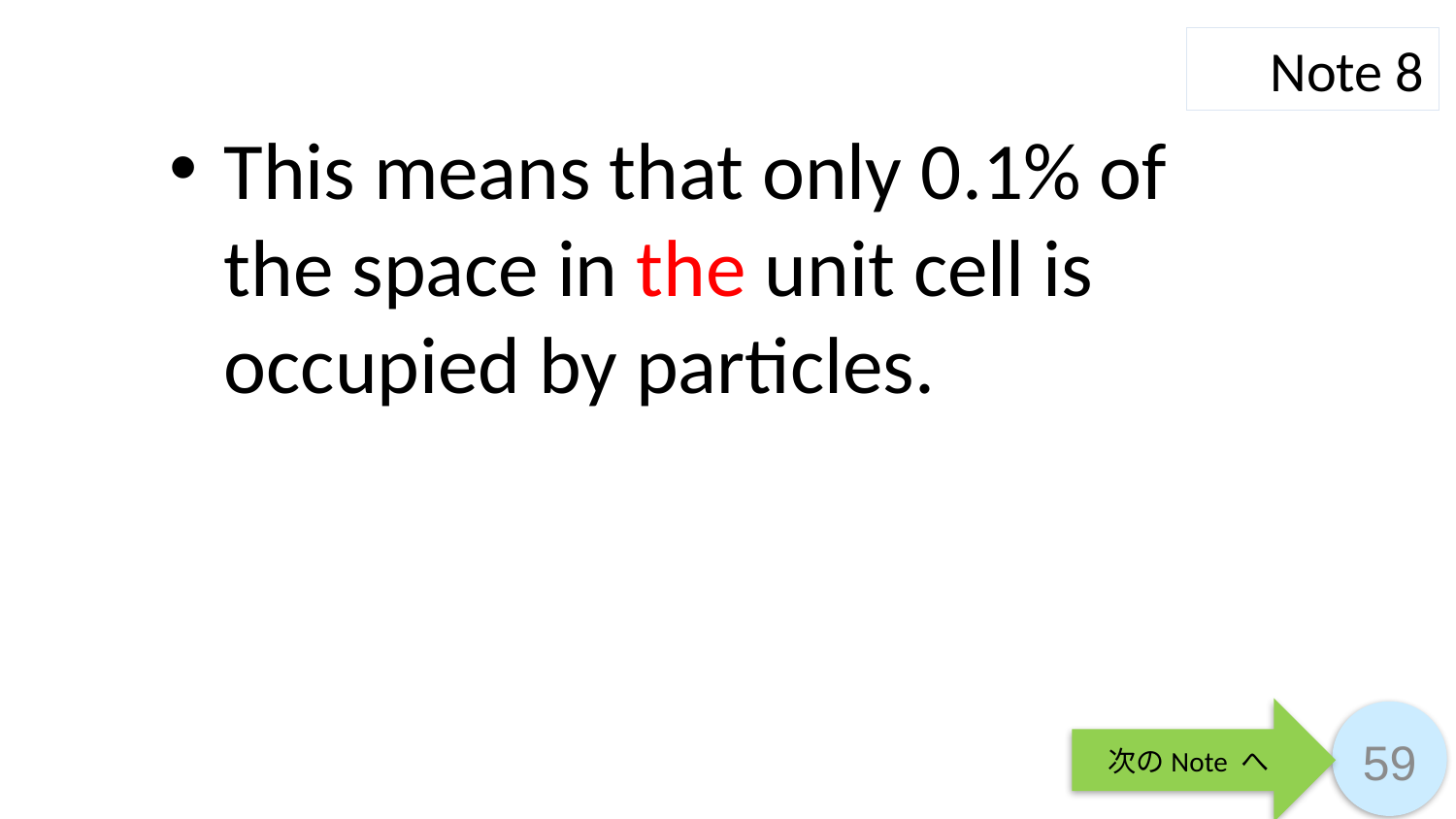

Note 8
This means that only 0.1% of the space in the unit cell is occupied by particles.
次のNote へ
59